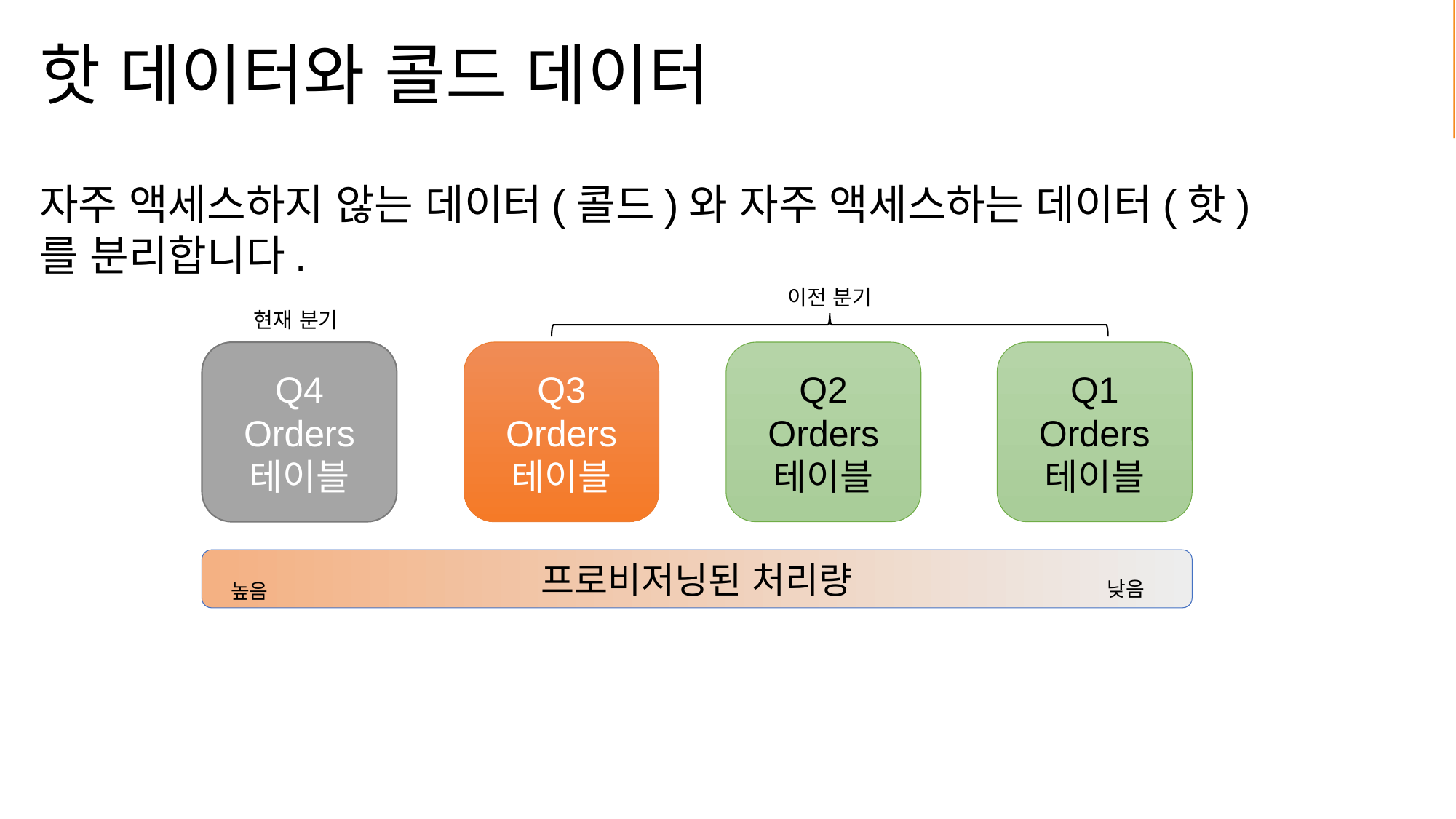

# 핫 데이터와 콜드 데이터

자주 액세스하지 않는 데이터(콜드)와 자주 액세스하는 데이터(핫)를 분리합니다.
이전 분기
현재 분기
Q4 Orders
테이블
Q3 Orders 테이블
Q2
Orders 테이블
Q1
Orders 테이블
프로비저닝된 처리량
낮음
높음